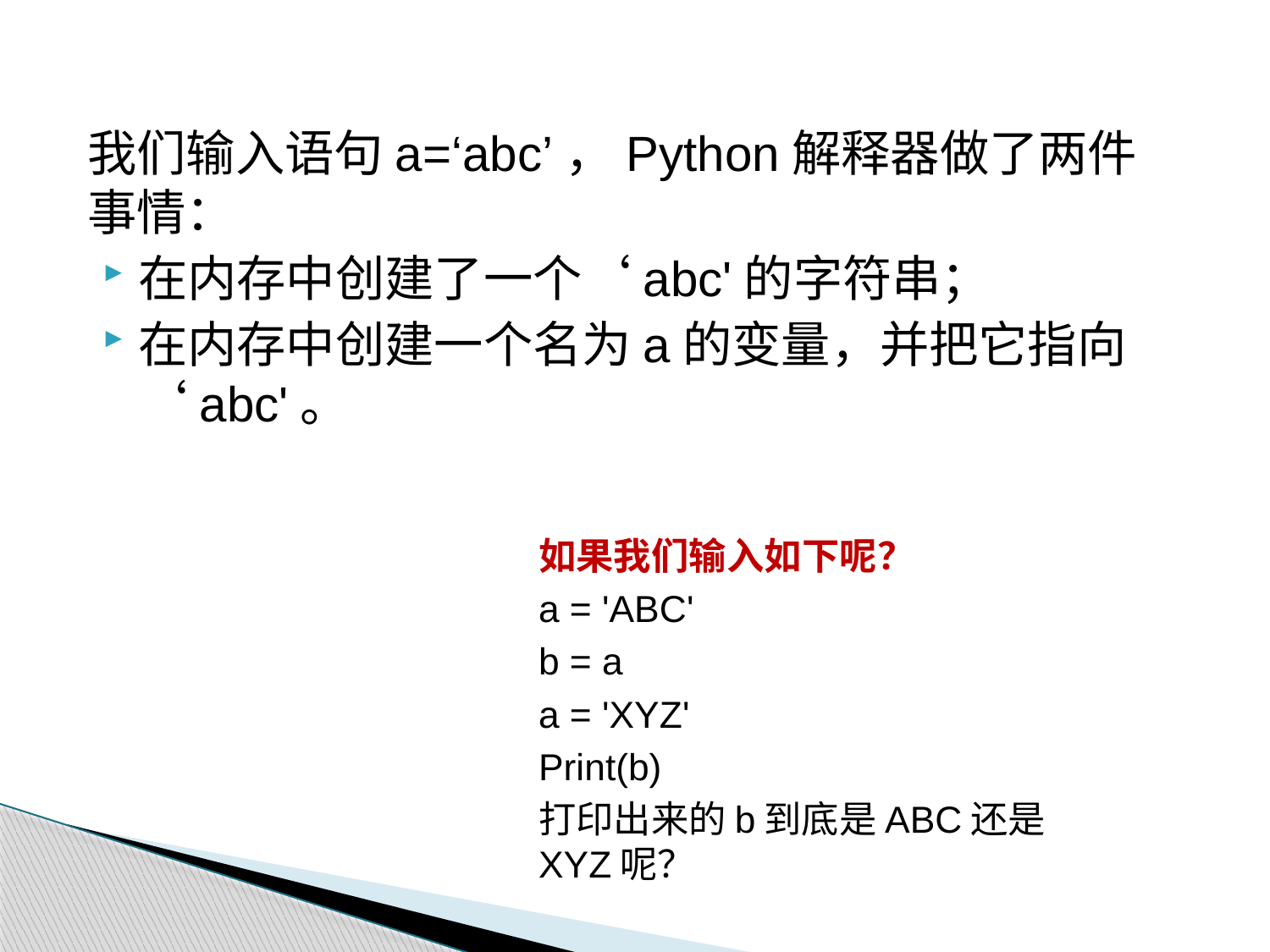

我们输入语句a=‘abc’，Python解释器做了两件事情：
在内存中创建了一个‘abc'的字符串；
在内存中创建一个名为a的变量，并把它指向‘abc'。

如果我们输入如下呢？
a = 'ABC'
b = a
a = 'XYZ'
Print(b)
打印出来的b到底是ABC还是XYZ呢？